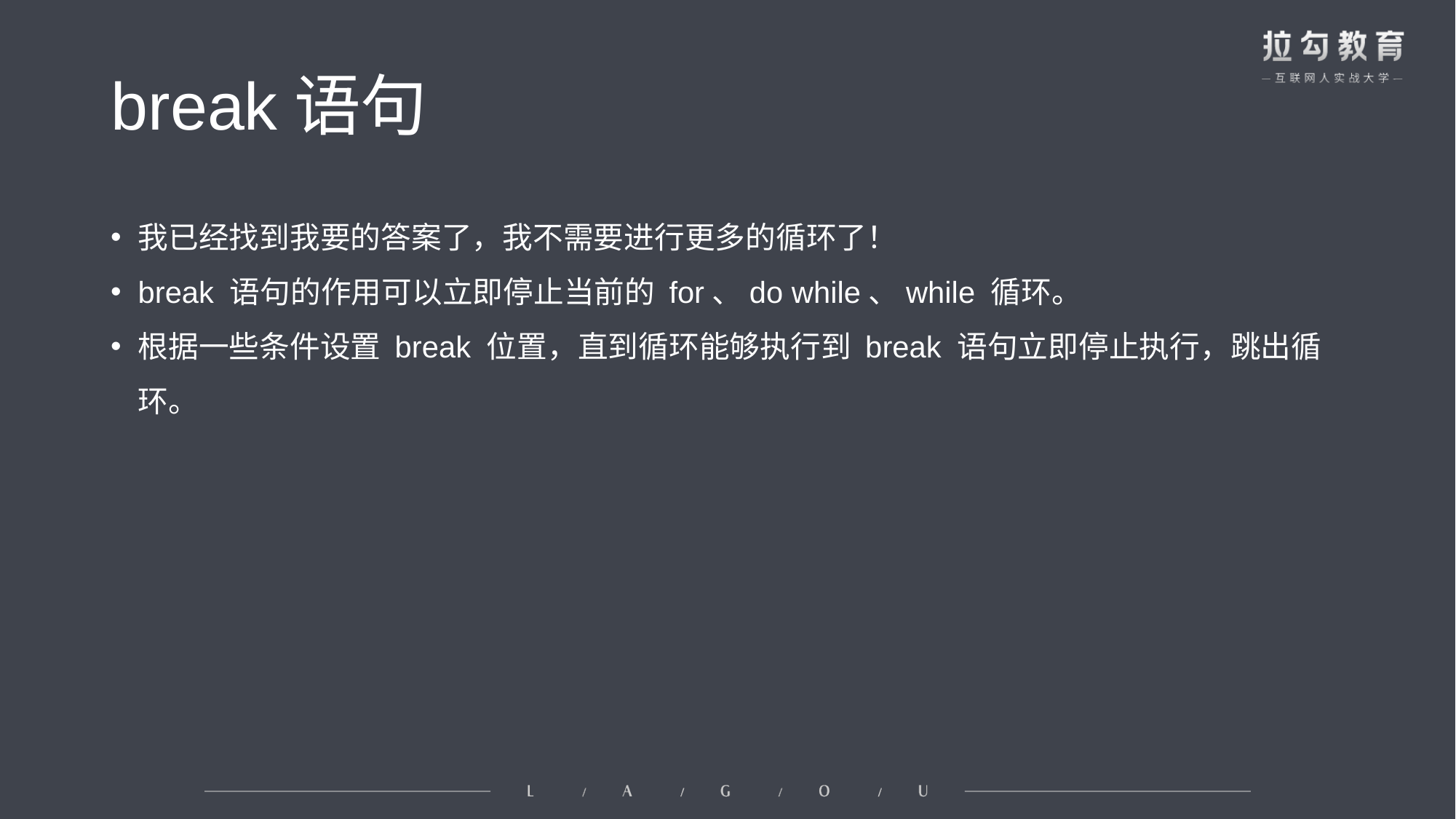

# break语句
我已经找到我要的答案了，我不需要进行更多的循环了！
break 语句的作用可以立即停止当前的 for、do while、while 循环。
根据一些条件设置 break 位置，直到循环能够执行到 break 语句立即停止执行，跳出循环。